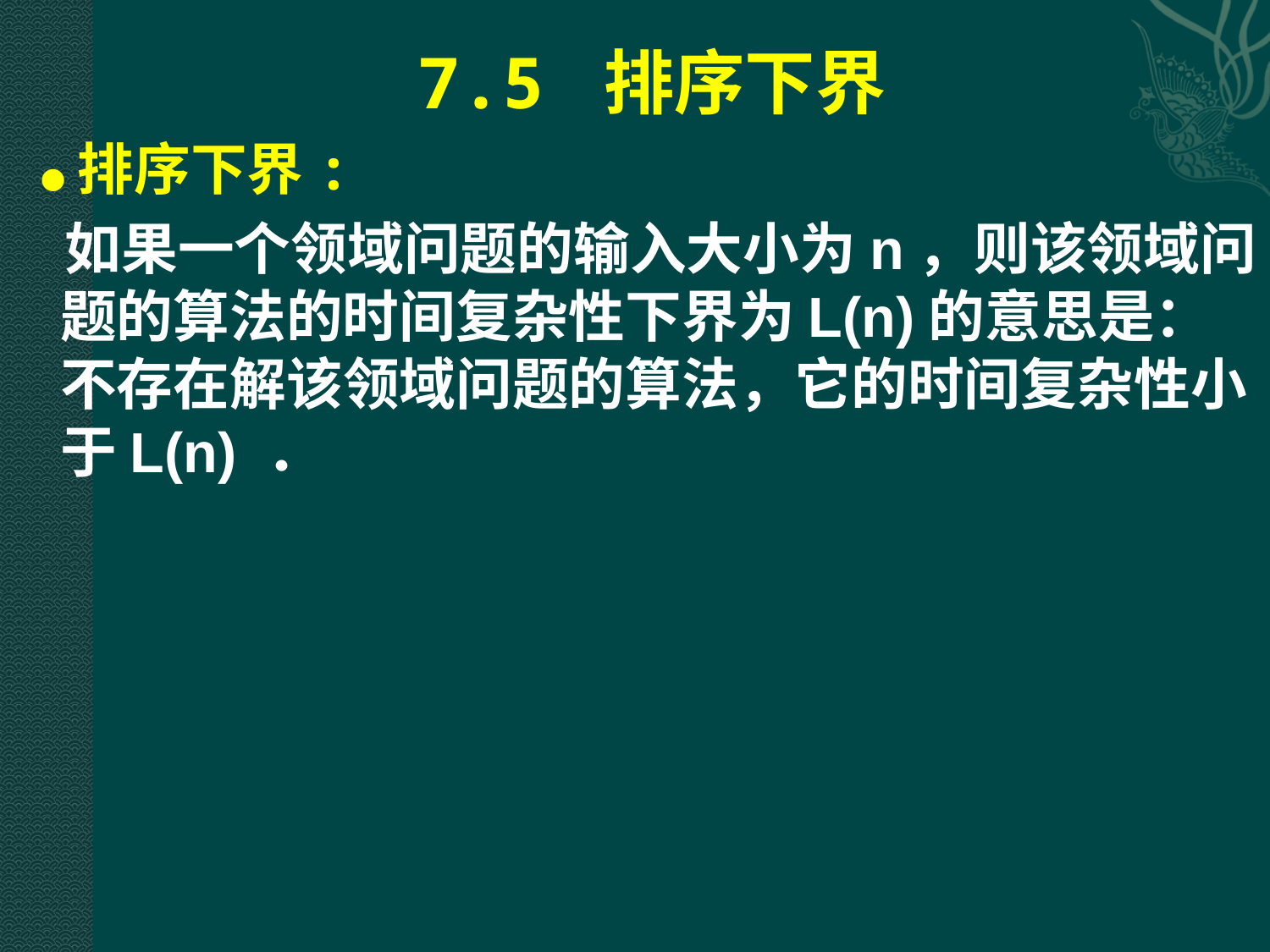

7.5 排序下界
     ● 排序下界:
   如果一个领域问题的输入大小为n，则该领域问题的算法的时间复杂性下界为L(n)的意思是：不存在解该领域问题的算法，它的时间复杂性小于L(n) ．